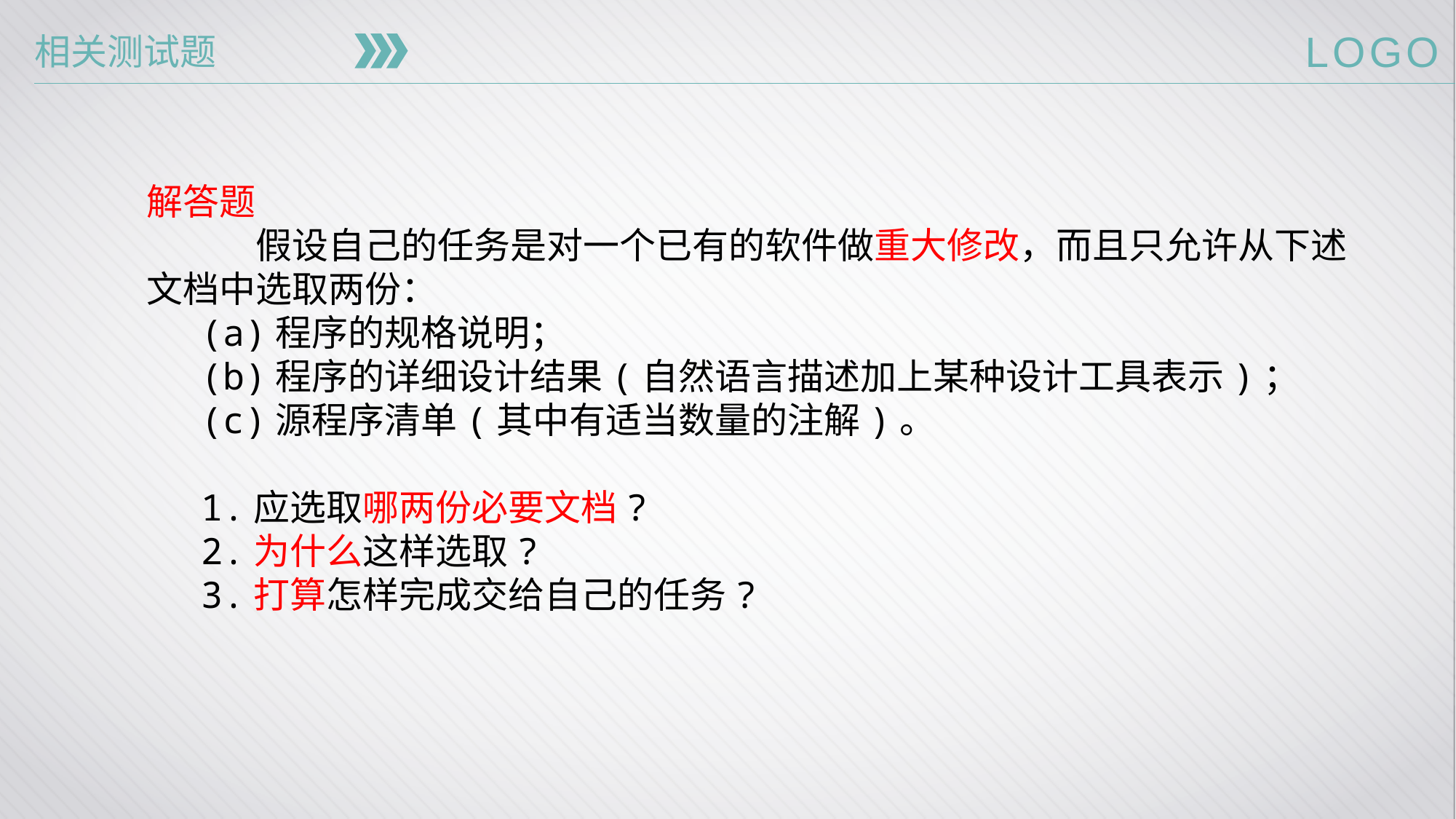

LOGO
相关测试题

解答题
	假设自己的任务是对一个已有的软件做重大修改，而且只允许从下述文档中选取两份：
(a)程序的规格说明；
(b)程序的详细设计结果(自然语言描述加上某种设计工具表示)；
(c)源程序清单(其中有适当数量的注解)。

1.应选取哪两份必要文档?
2.为什么这样选取?
3.打算怎样完成交给自己的任务?